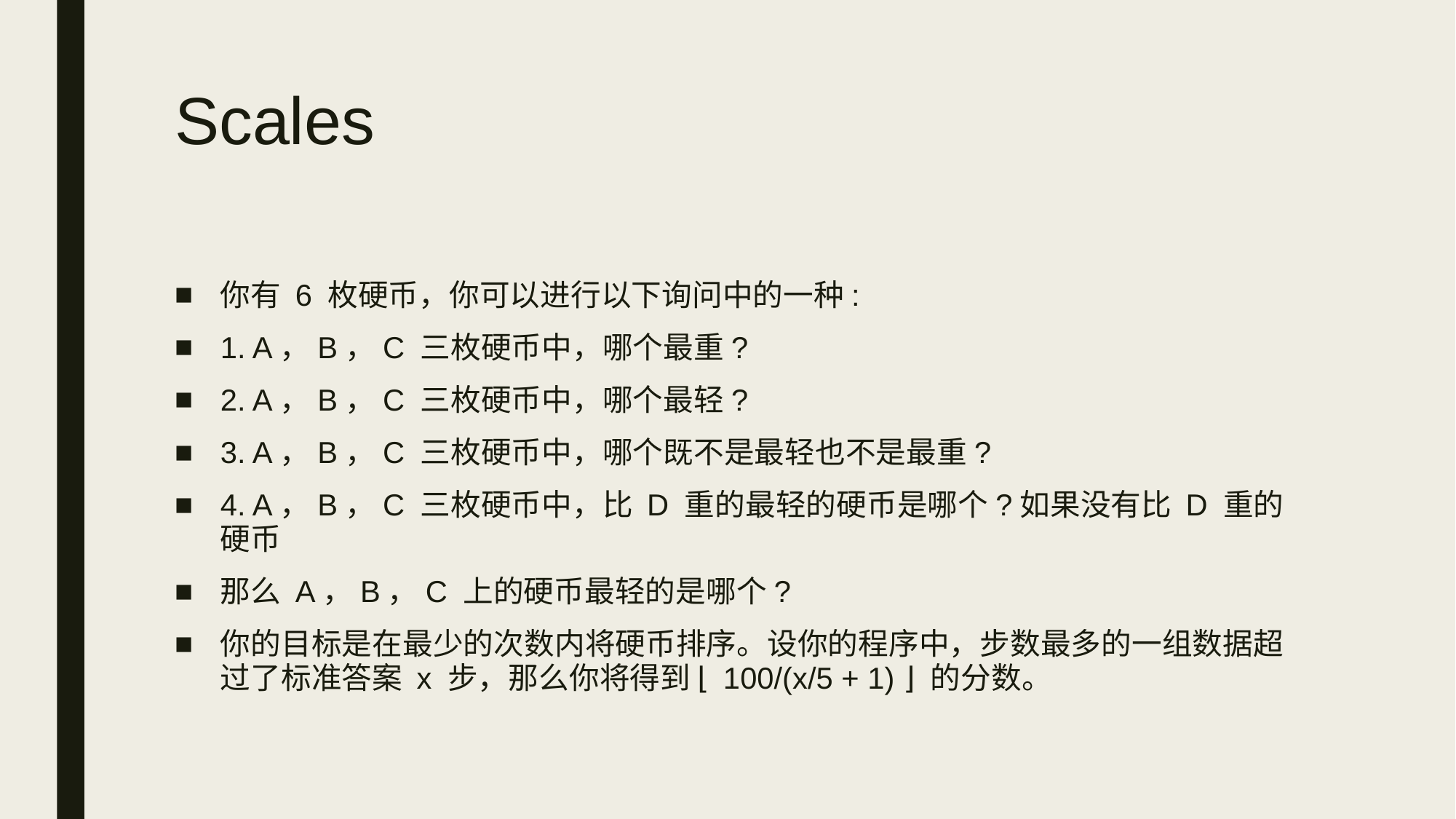

# Scales
你有 6 枚硬币，你可以进行以下询问中的一种:
1. A，B，C 三枚硬币中，哪个最重?
2. A，B，C 三枚硬币中，哪个最轻?
3. A，B，C 三枚硬币中，哪个既不是最轻也不是最重?
4. A，B，C 三枚硬币中，比 D 重的最轻的硬币是哪个?如果没有比 D 重的硬币
那么 A，B，C 上的硬币最轻的是哪个?
你的目标是在最少的次数内将硬币排序。设你的程序中，步数最多的一组数据超过了标准答案 x 步，那么你将得到 ⌊ 100/(x/5 + 1) ⌋ 的分数。